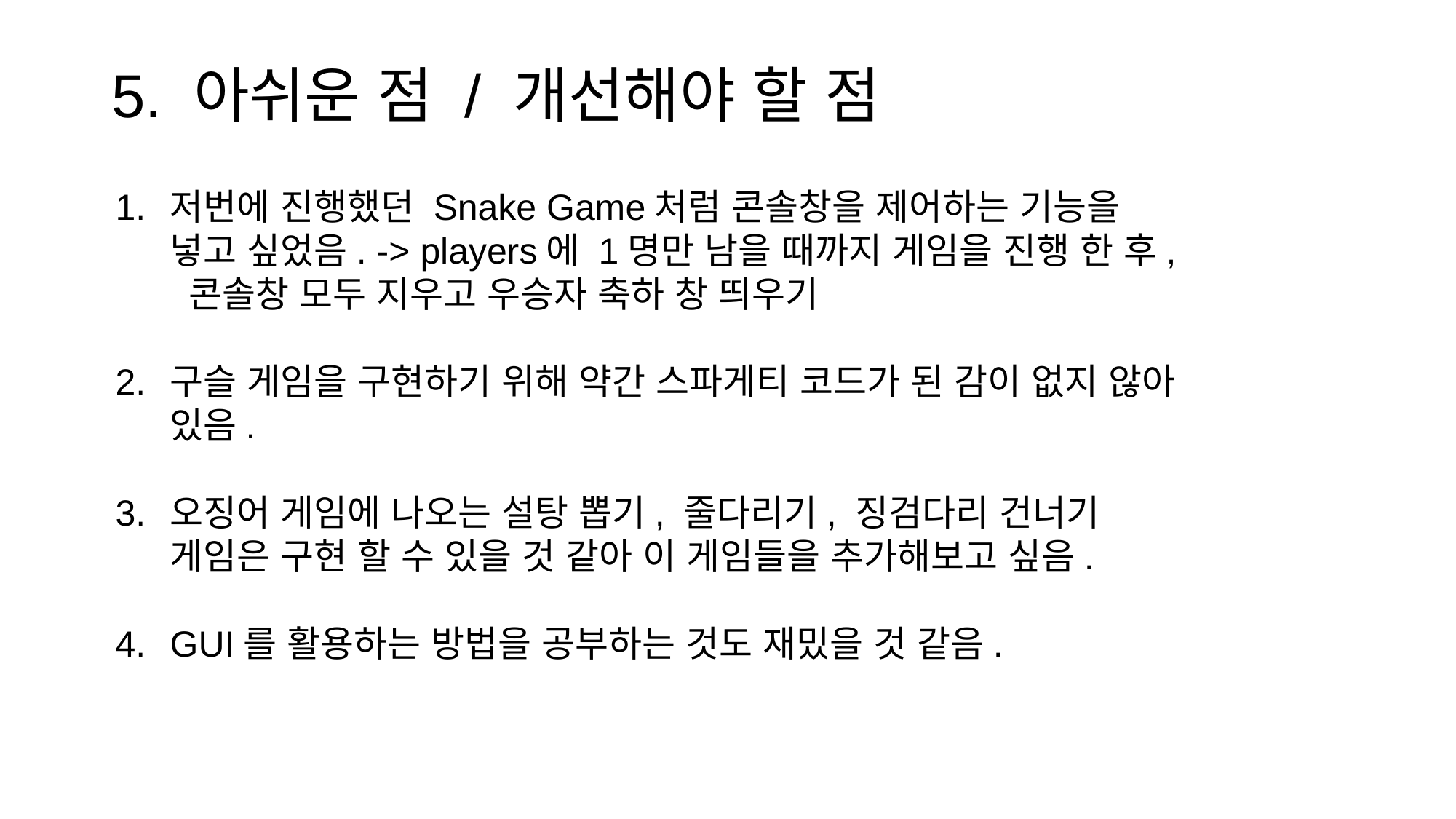

5. 아쉬운 점 / 개선해야 할 점
저번에 진행했던 Snake Game처럼 콘솔창을 제어하는 기능을 넣고 싶었음. -> players에 1명만 남을 때까지 게임을 진행 한 후,  콘솔창 모두 지우고 우승자 축하 창 띄우기

구슬 게임을 구현하기 위해 약간 스파게티 코드가 된 감이 없지 않아 있음.

오징어 게임에 나오는 설탕 뽑기, 줄다리기, 징검다리 건너기 게임은 구현 할 수 있을 것 같아 이 게임들을 추가해보고 싶음.

GUI를 활용하는 방법을 공부하는 것도 재밌을 것 같음.